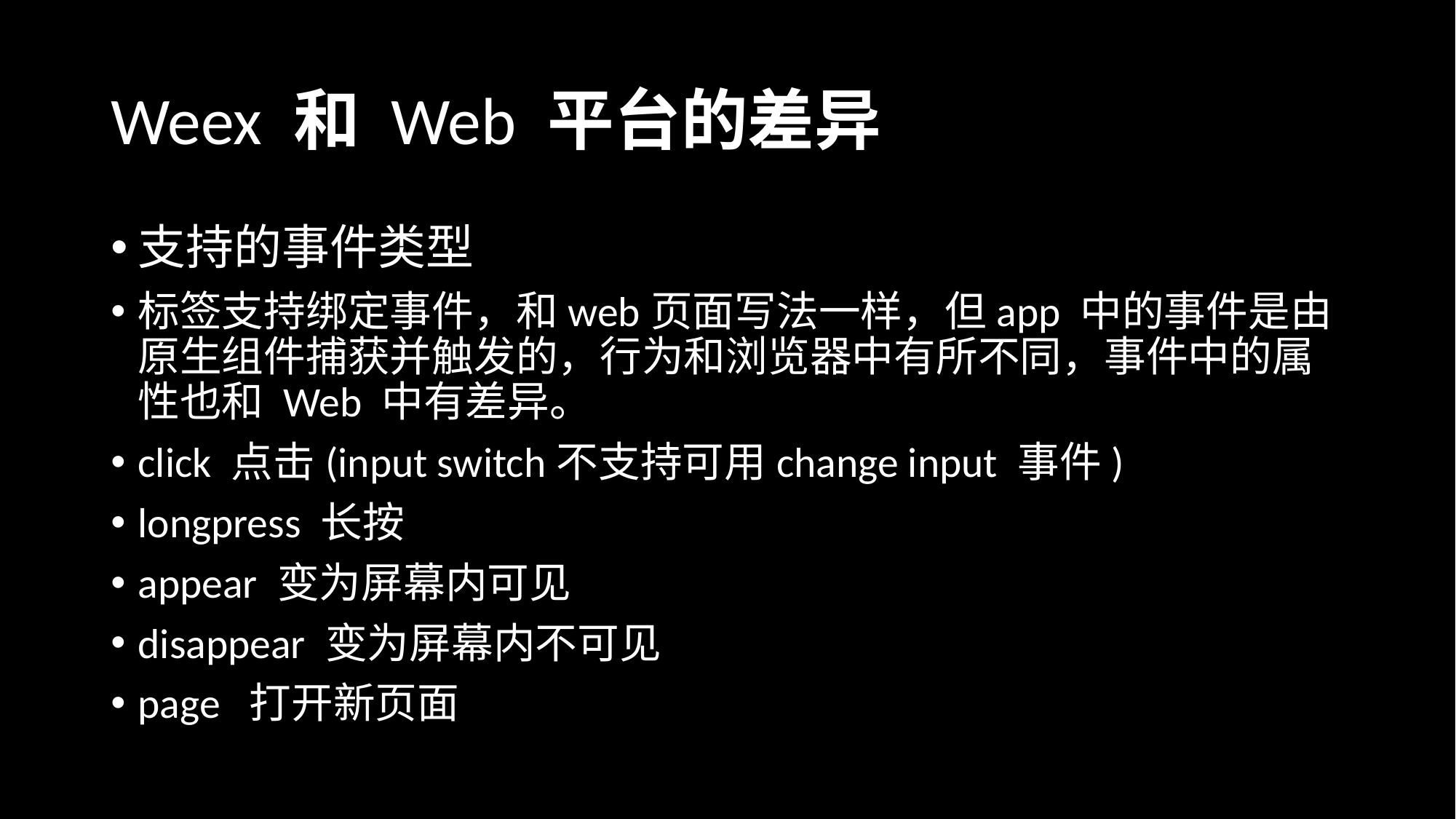

# Weex 和 Web 平台的差异
支持的事件类型
标签支持绑定事件，和web页面写法一样，但app 中的事件是由原生组件捕获并触发的，行为和浏览器中有所不同，事件中的属性也和 Web 中有差异。
click 点击(input switch不支持可用change input 事件)
longpress 长按
appear 变为屏幕内可见
disappear 变为屏幕内不可见
page  打开新页面